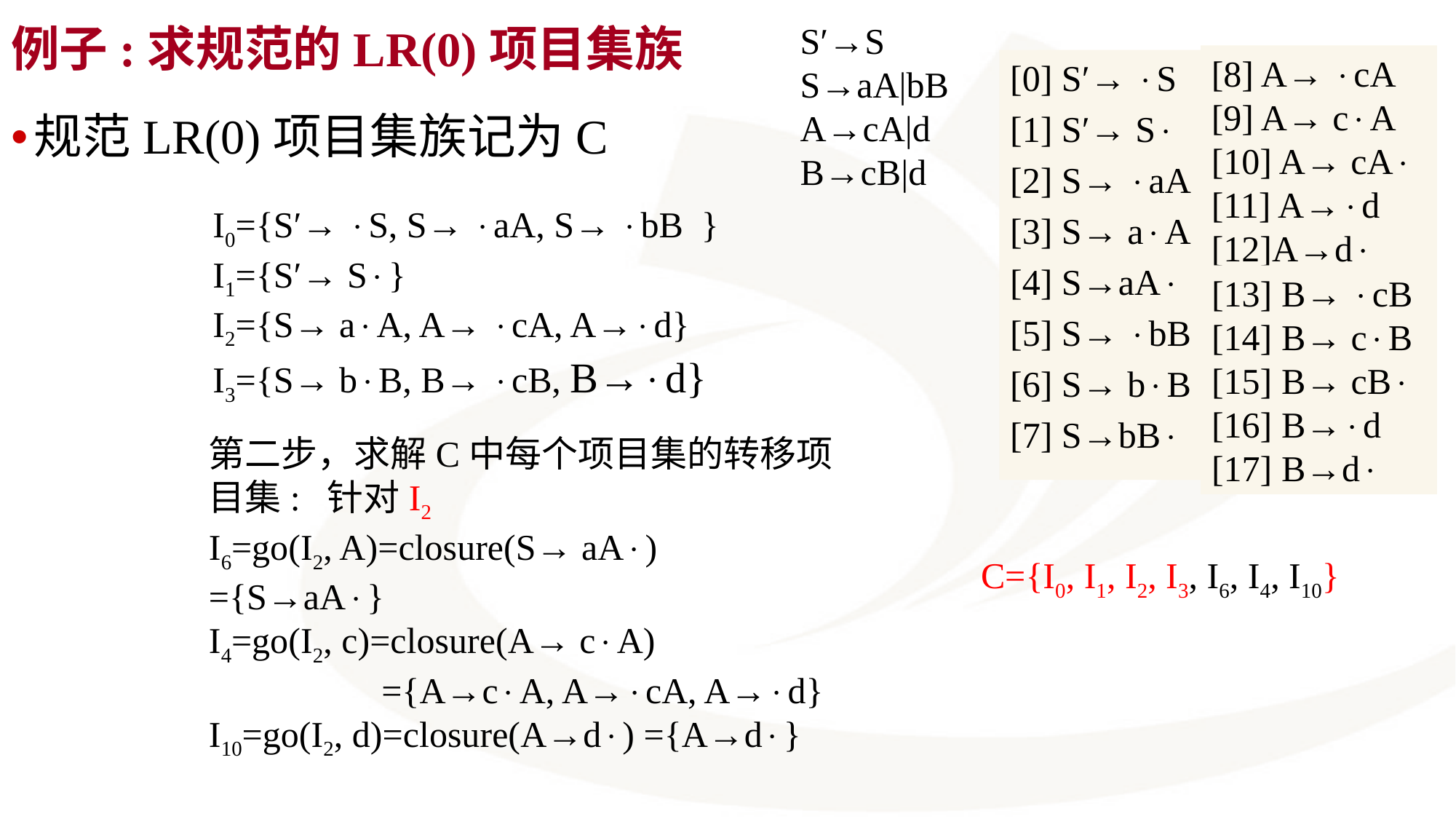

例子:求规范的LR(0)项目集族
S′→S
S→aA|bB
A→cA|d
B→cB|d
[8] A→ ⋅cA
[9] A→ c⋅A
[10] A→ cA⋅
[11] A→⋅d
[12]A→d⋅
[0] S′→ ⋅S
[1] S′→ S⋅
[2] S→ ⋅aA
[3] S→ a⋅A
[4] S→aA⋅
[5] S→ ⋅bB
[6] S→ b⋅B
[7] S→bB⋅
规范LR(0)项目集族记为C
I0={S′→ ⋅S, S→ ⋅aA, S→ ⋅bB  }
I1={S′→ S⋅}
I2={S→ a⋅A, A→ ⋅cA, A→⋅d}
I3={S→ b⋅B, B→ ⋅cB, B→⋅d}
[13] B→ ⋅cB
[14] B→ c⋅B
[15] B→ cB⋅
[16] B→⋅d
[17] B→d⋅
第二步，求解C中每个项目集的转移项目集:  针对I2
I6=go(I2, A)=closure(S→ aA⋅) ={S→aA⋅}
I4=go(I2, c)=closure(A→ c⋅A)
                   ={A→c⋅A, A→⋅cA, A→⋅d}
I10=go(I2, d)=closure(A→d⋅) ={A→d⋅}

C={I0, I1, I2, I3, I6, I4, I10}
56